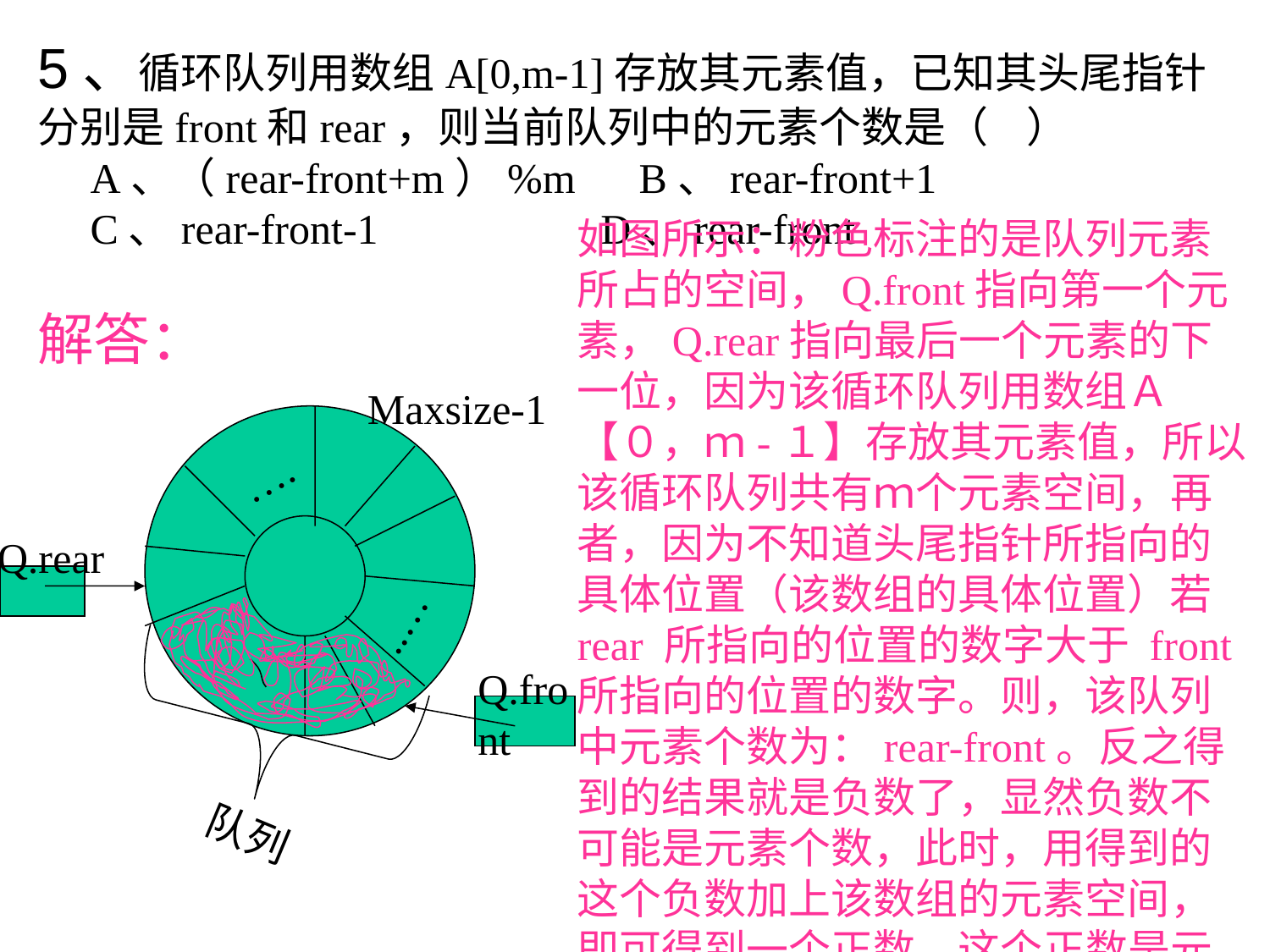

5、循环队列用数组A[0,m-1]存放其元素值，已知其头尾指针分别是front和rear，则当前队列中的元素个数是（    ）
     A、（rear-front+m）%m      B、rear-front+1
     C、rear-front-1                     D、rear-front

解答：
如图所示：粉色标注的是队列元素所占的空间，Q.front指向第一个元素，Q.rear指向最后一个元素的下一位，因为该循环队列用数组Ａ【０，ｍ-１】存放其元素值，所以该循环队列共有ｍ个元素空间，再者，因为不知道头尾指针所指向的具体位置（该数组的具体位置）若 rear 所指向的位置的数字大于 front 所指向的位置的数字。则，该队列中元素个数为：rear-front。反之得到的结果就是负数了，显然负数不可能是元素个数，此时，用得到的这个负数加上该数组的元素空间，即可得到一个正数，这个正数是元素个数的补数，然后用他除以元素空间个数取余就可以了。
例如：如果元素空间个数m为10，头指针指向的位置是2，为指针指向的位置是6，用（2-6+10）/10取余则为4，即元素个数为4，再来验证下，该数组的第2、3、4、5有元素，很显然有四个元素。。。答案选：A
Maxsize-1

….

Q.rear

…..

Q.front

队列